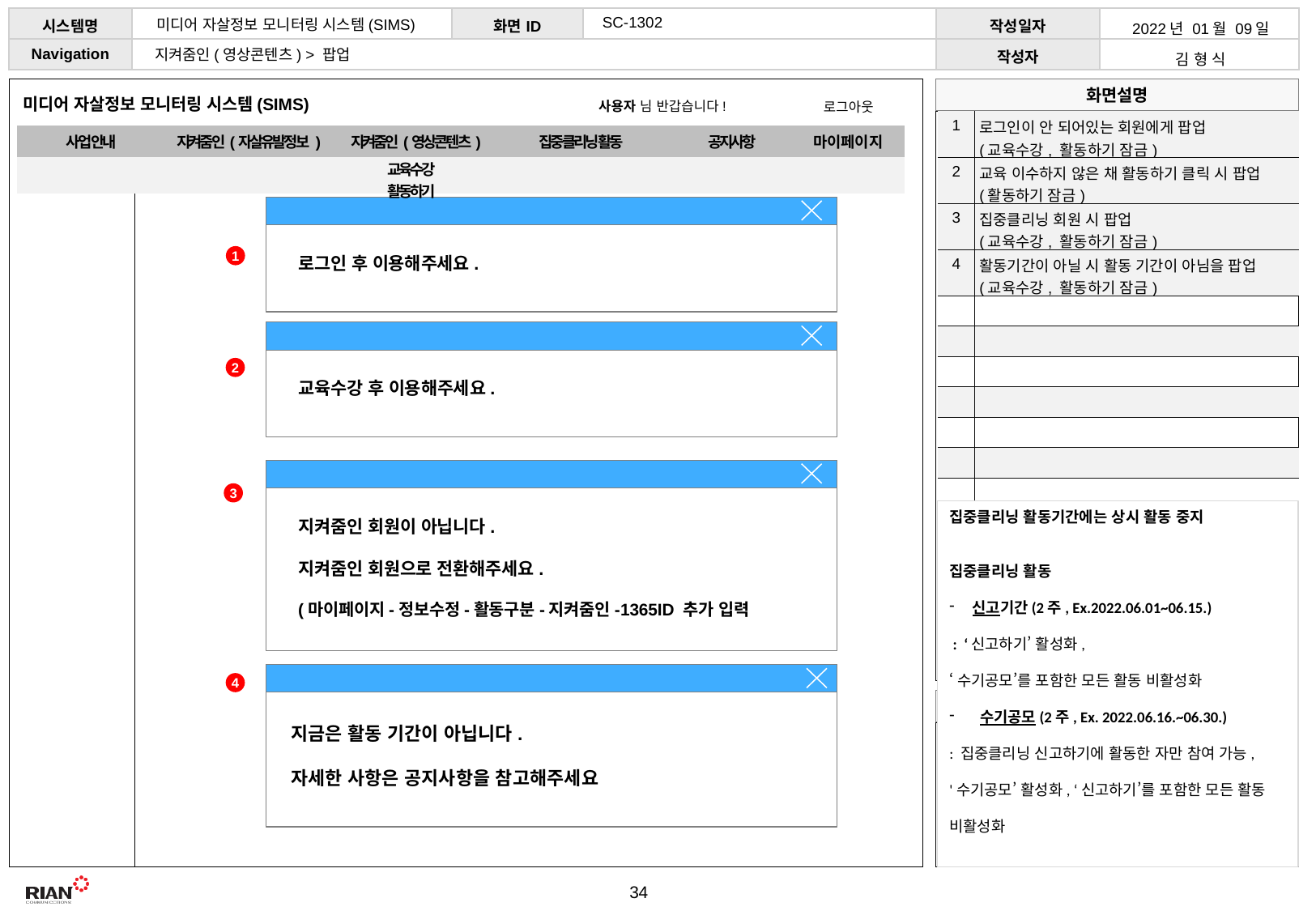

SC-1302
미디어 자살정보 모니터링 시스템(SIMS)
| 2022년 01월 09일 |
| --- |
| 김 형 식 |
지켜줌인(영상콘텐츠) > 팝업
미디어 자살정보 모니터링 시스템(SIMS)
사용자 님 반갑습니다!
로그아웃
| 1 | 로그인이 안 되어있는 회원에게 팝업 (교육수강, 활동하기 잠금) |
| --- | --- |
| 2 | 교육 이수하지 않은 채 활동하기 클릭 시 팝업 (활동하기 잠금) |
| 3 | 집중클리닝 회원 시 팝업 (교육수강, 활동하기 잠금) |
| 4 | 활동기간이 아닐 시 활동 기간이 아님을 팝업 (교육수강, 활동하기 잠금) |
|  |  |
|  |  |
|  |  |
|  |  |
|  |  |
|  |  |
|  |  |
|  |  |
|  |  |
|  |  |
| 사업 안내 | 지켜줌인(자살유발정보 ) | 지켜줌인(영상콘텐츠) | 집중클리닝 활동 | 공지사항 | 마이페이지 |
| --- | --- | --- | --- | --- | --- |
|  |  | 교육수강 활동하기 |  |  |  |
1

로그인 후 이용해주세요.
1

교육수강 후 이용해주세요.
2

3
지켜줌인 회원이 아닙니다.
지켜줌인 회원으로 전환해주세요.
(마이페이지-정보수정-활동구분-지켜줌인-1365ID 추가 입력
집중클리닝 활동기간에는 상시 활동 중지

집중클리닝 활동
신고기간(2주, Ex.2022.06.01~06.15.)
 :  ‘신고하기’ 활성화,
‘수기공모’를 포함한 모든 활동 비활성화
 수기공모(2주, Ex. 2022.06.16.~06.30.)
: 집중클리닝 신고하기에 활동한 자만 참여 가능,
'수기공모’ 활성화, ‘신고하기’를 포함한 모든 활동 비활성화

4
지금은 활동 기간이 아닙니다.
자세한 사항은 공지사항을 참고해주세요